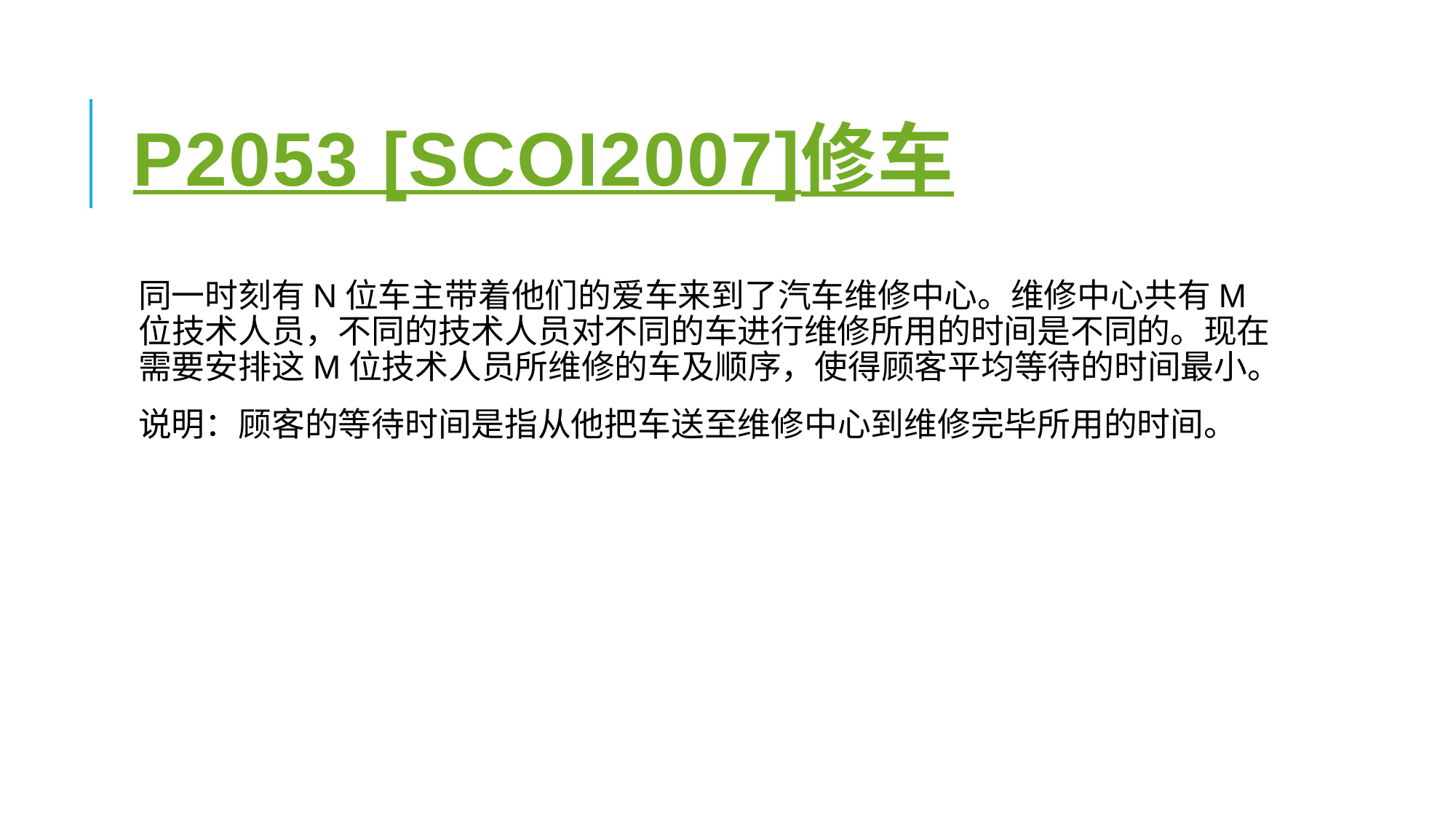

# P2053 [SCOI2007]修车
同一时刻有N位车主带着他们的爱车来到了汽车维修中心。维修中心共有M位技术人员，不同的技术人员对不同的车进行维修所用的时间是不同的。现在需要安排这M位技术人员所维修的车及顺序，使得顾客平均等待的时间最小。
说明：顾客的等待时间是指从他把车送至维修中心到维修完毕所用的时间。